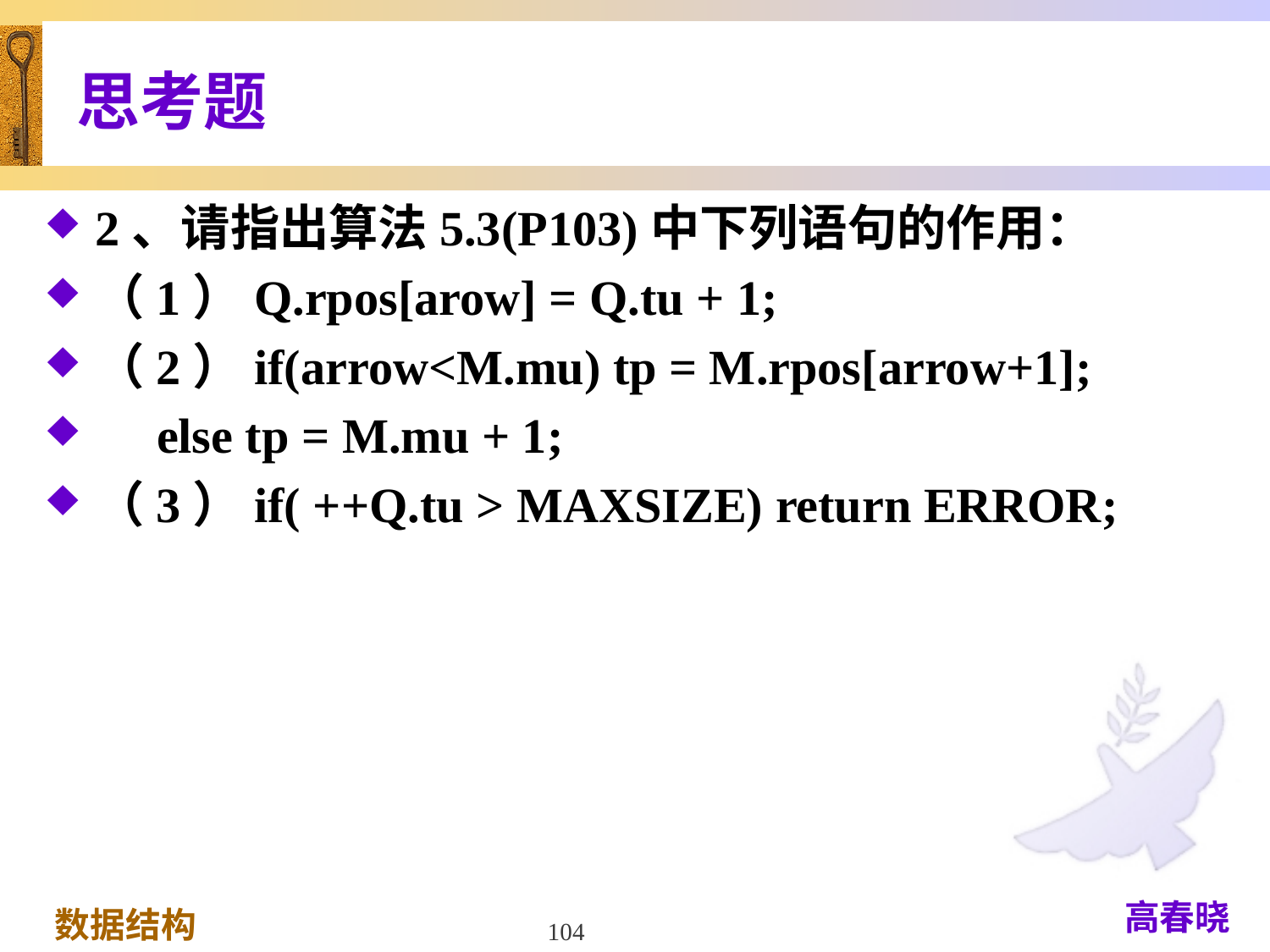

# 思考题
2、请指出算法5.3(P103)中下列语句的作用：
（1）Q.rpos[arow] = Q.tu + 1;
（2）if(arrow<M.mu) tp = M.rpos[arrow+1];
     else tp = M.mu + 1;
（3）if( ++Q.tu > MAXSIZE) return ERROR;

104